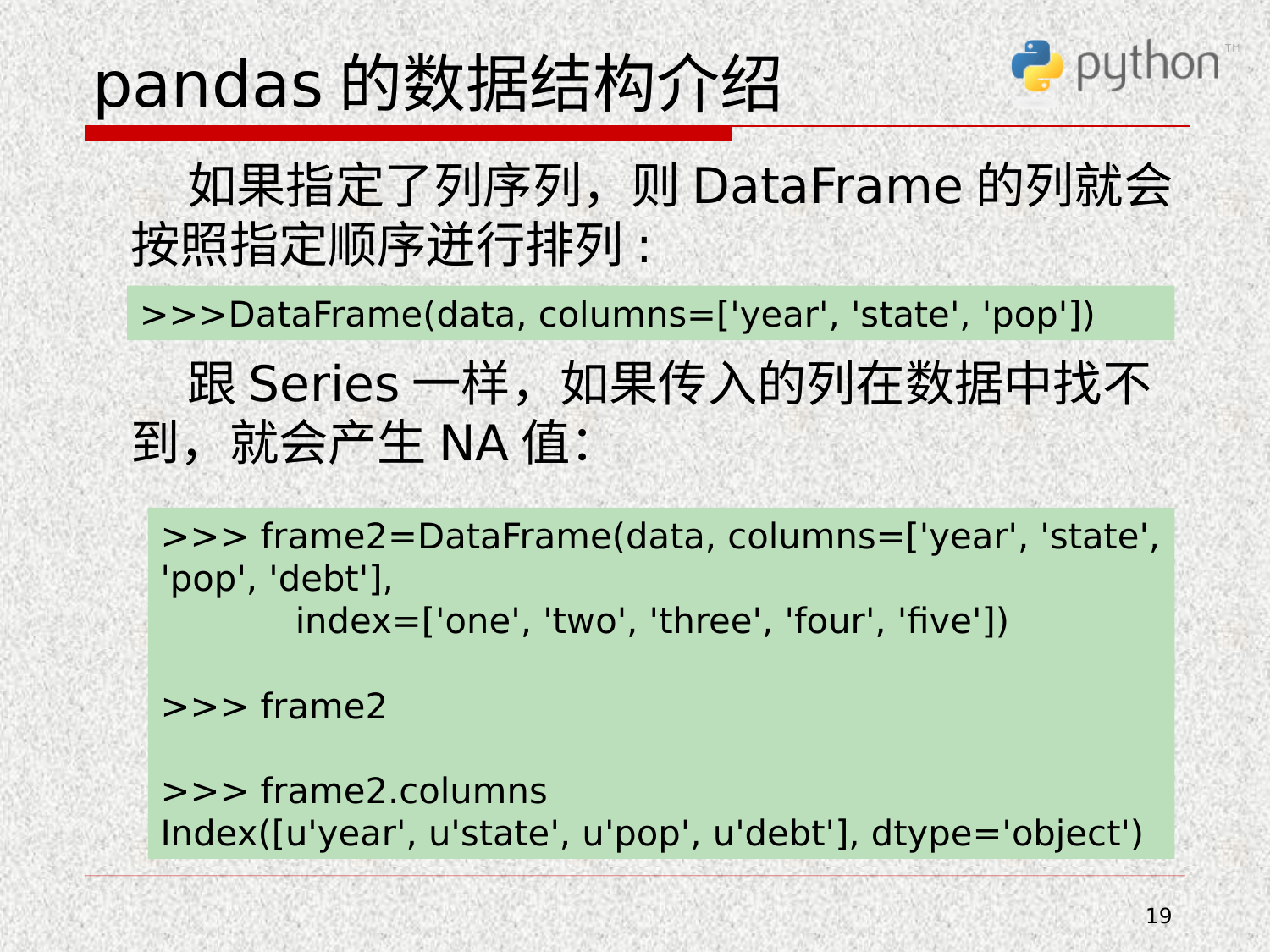

# pandas的数据结构介绍
          如果指定了列序列，则DataFrame的列就会按照指定顺序迸行排列:

          跟Series一样，如果传入的列在数据中找不到，就会产生NA值：

>>>DataFrame(data, columns=['year', 'state', 'pop'])
>>> frame2=DataFrame(data, columns=['year', 'state', 'pop', 'debt'],
            index=['one', 'two', 'three', 'four', 'five'])

>>> frame2

>>> frame2.columns
Index([u'year', u'state', u'pop', u'debt'], dtype='object')
19